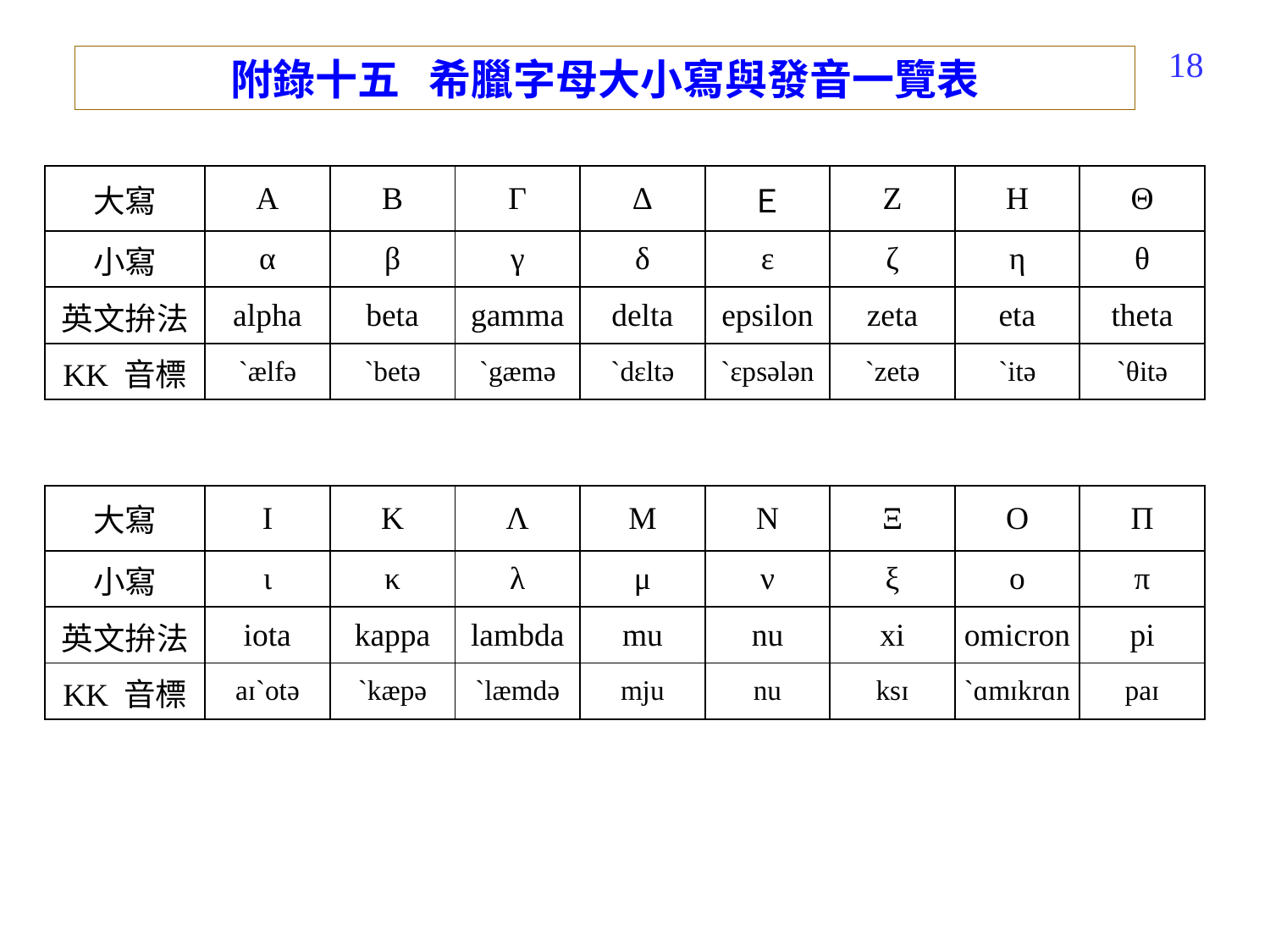

18
附錄十五   希臘字母大小寫與發音一覽表
| 大寫 | Α | Β | Γ | Δ | Ｅ | Ζ | Η | Θ |
| --- | --- | --- | --- | --- | --- | --- | --- | --- |
| 小寫 | α | β | γ | δ | ε | ζ | η | θ |
| 英文拚法 | alpha | beta | gamma | delta | epsilon | zeta | eta | theta |
| KK 音標 | ˋælfə | ˋbetə | ˋgæmə | ˋdɛltə | ˋɛpsələn | ˋzetə | ˋitə | ˋθitə |
| 大寫 | Ι | Κ | Λ | Μ | Ν | Ξ | Ο | Π |
| --- | --- | --- | --- | --- | --- | --- | --- | --- |
| 小寫 | ι | κ | λ | μ | ν | ξ | ο | π |
| 英文拚法 | iota | kappa | lambda | mu | nu | xi | omicron | pi |
| KK 音標 | aɪˋotə | ˋkæpə | ˋlæmdə | mju | nu | ksɪ | ˋɑmɪkrɑn | paɪ |